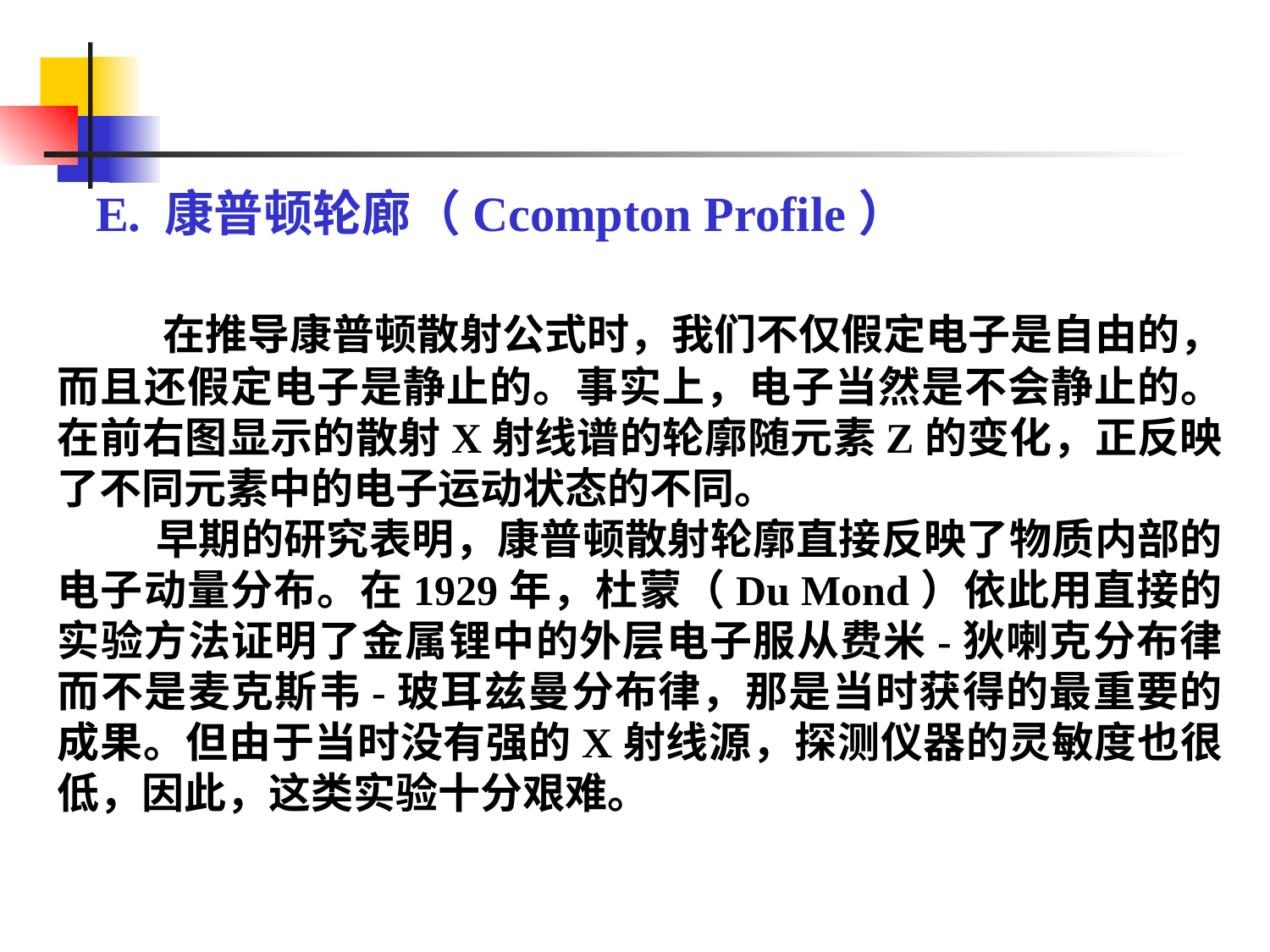

E. 康普顿轮廊（Ccompton Profile）

     在推导康普顿散射公式时，我们不仅假定电子是自由的，而且还假定电子是静止的。事实上，电子当然是不会静止的。在前右图显示的散射X射线谱的轮廓随元素Z的变化，正反映了不同元素中的电子运动状态的不同。
     早期的研究表明，康普顿散射轮廓直接反映了物质内部的电子动量分布。在1929年，杜蒙（Du Mond）依此用直接的实验方法证明了金属锂中的外层电子服从费米-狄喇克分布律而不是麦克斯韦-玻耳兹曼分布律，那是当时获得的最重要的成果。但由于当时没有强的X射线源，探测仪器的灵敏度也很低，因此，这类实验十分艰难。